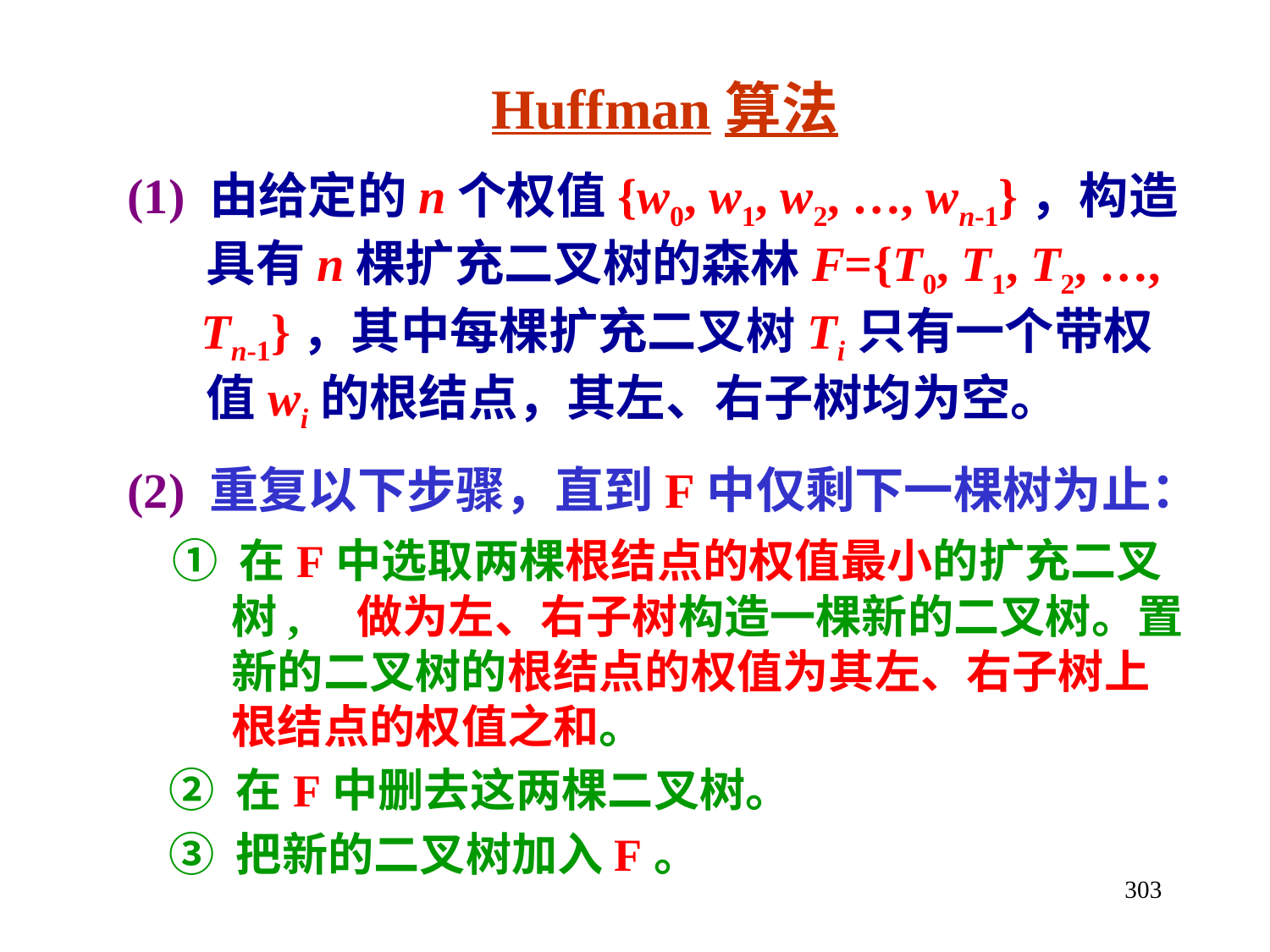

Huffman算法
(1) 由给定的n个权值{w0, w1, w2, …, wn-1}，构造
      具有n棵扩充二叉树的森林F={T0, T1, T2, …,
      Tn-1}，其中每棵扩充二叉树Ti只有一个带权
      值wi的根结点，其左、右子树均为空。
(2) 重复以下步骤，直到F中仅剩下一棵树为止：
    ① 在F中选取两棵根结点的权值最小的扩充二叉
         树,    做为左、右子树构造一棵新的二叉树。置
         新的二叉树的根结点的权值为其左、右子树上
         根结点的权值之和。
    ② 在F中删去这两棵二叉树。
    ③ 把新的二叉树加入F。
303